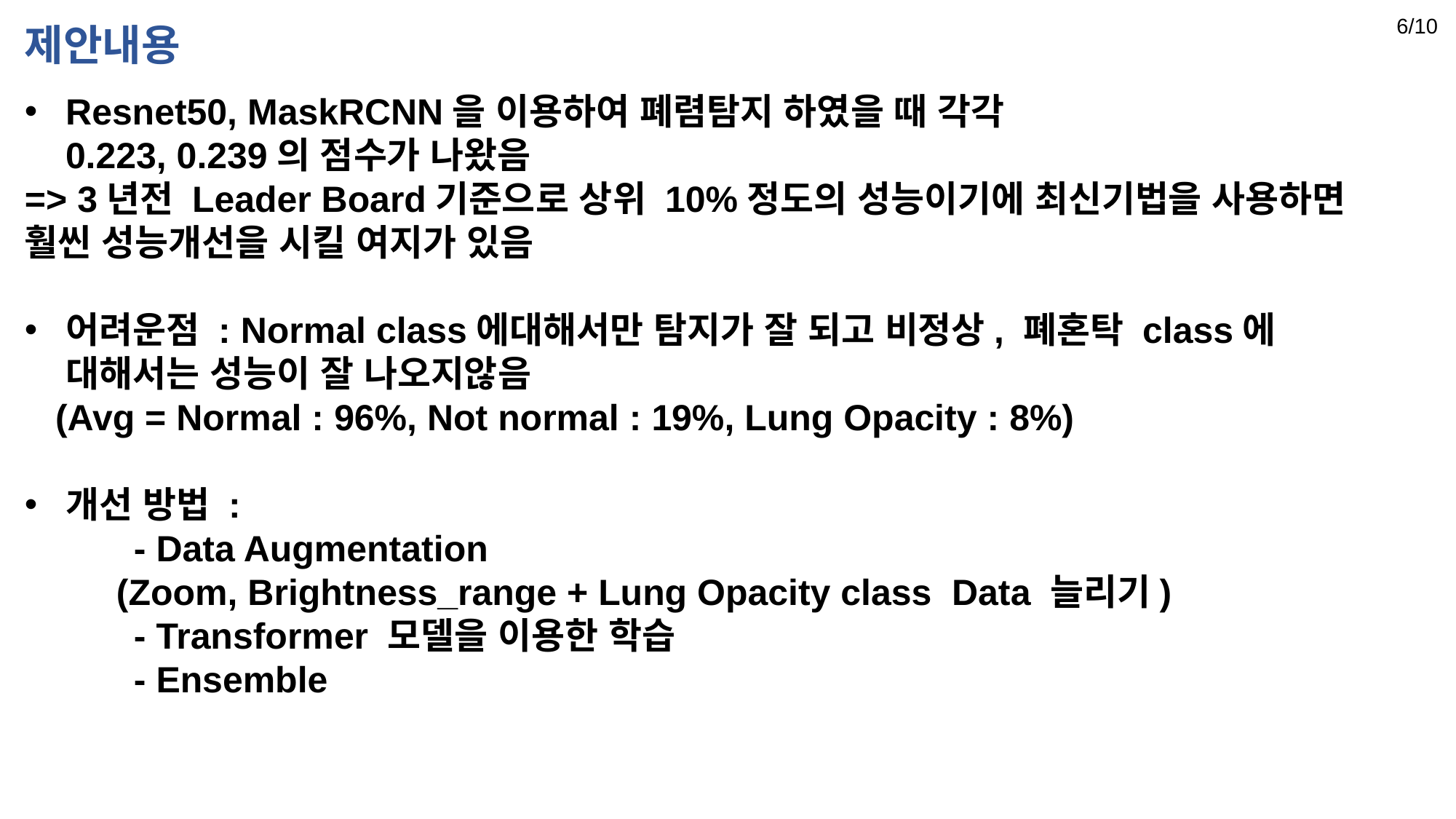

6/10
제안내용

Resnet50, MaskRCNN을 이용하여 폐렴탐지 하였을 때 각각
    0.223, 0.239의 점수가 나왔음
=> 3년전 Leader Board기준으로 상위 10%정도의 성능이기에 최신기법을 사용하면 훨씬 성능개선을 시킬 여지가 있음

어려운점 : Normal class에대해서만 탐지가 잘 되고 비정상, 폐혼탁 class에 대해서는 성능이 잘 나오지않음
   (Avg = Normal : 96%, Not normal : 19%, Lung Opacity : 8%)

개선 방법 :
	- Data Augmentation
         (Zoom, Brightness_range + Lung Opacity class  Data 늘리기)
	- Transformer 모델을 이용한 학습
	- Ensemble